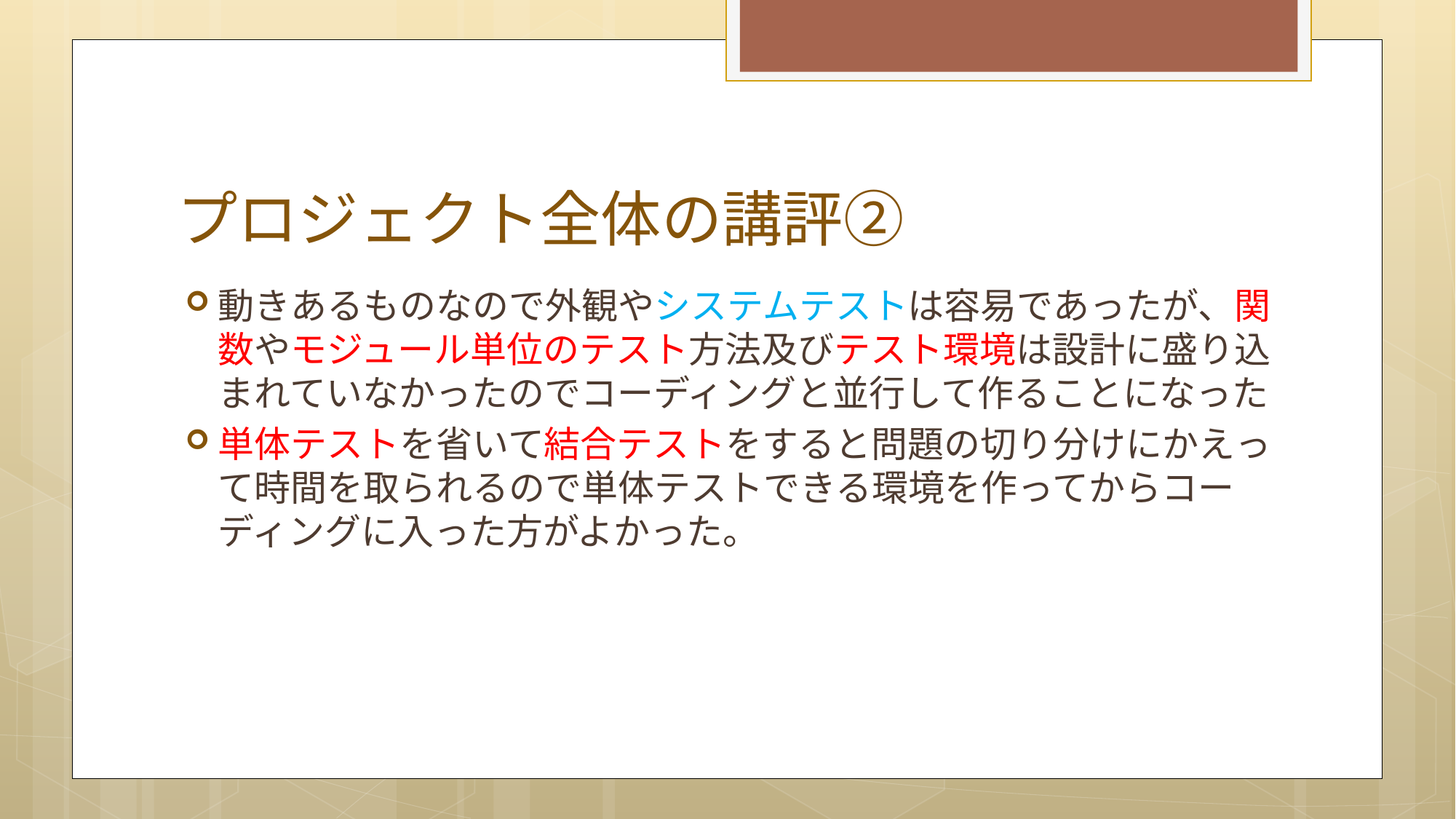

# プロジェクト全体の講評➁
動きあるものなので外観やシステムテストは容易であったが、関数やモジュール単位のテスト方法及びテスト環境は設計に盛り込まれていなかったのでコーディングと並行して作ることになった
単体テストを省いて結合テストをすると問題の切り分けにかえって時間を取られるので単体テストできる環境を作ってからコーディングに入った方がよかった。